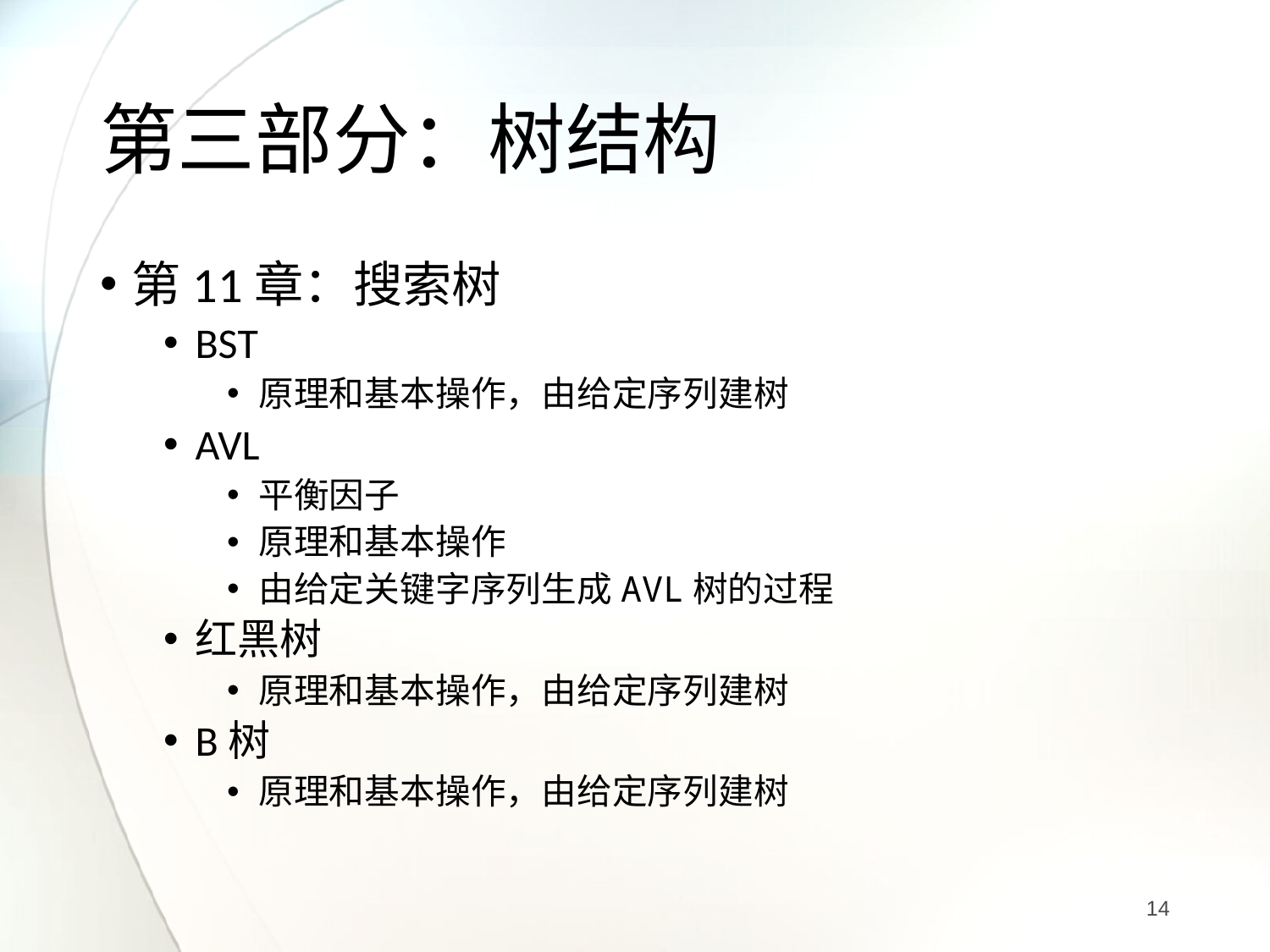

# 第三部分：树结构
第11章：搜索树
BST
原理和基本操作，由给定序列建树
AVL
平衡因子
原理和基本操作
由给定关键字序列生成AVL树的过程
红黑树
原理和基本操作，由给定序列建树
B树
原理和基本操作，由给定序列建树
14